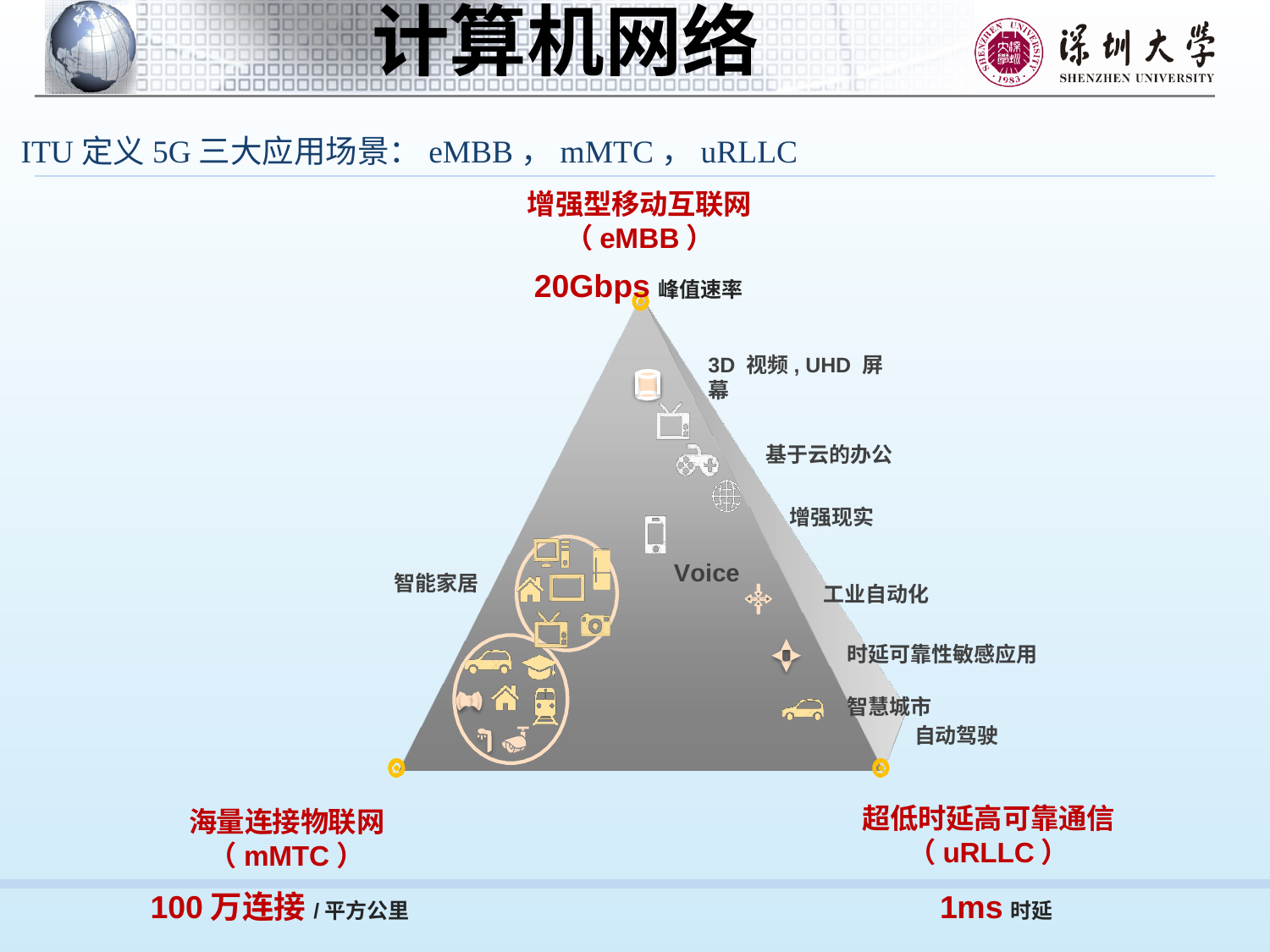

ITU定义5G三大应用场景：eMBB，mMTC，uRLLC
增强型移动互联网（eMBB）
20Gbps峰值速率

3D 视频, UHD 屏幕

基于云的办公

增强现实

Voice

智能家居

工业自动化

时延可靠性敏感应用

智慧城市
自动驾驶

超低时延高可靠通信（uRLLC）
1ms时延
海量连接物联网（mMTC）
100万连接/平方公里